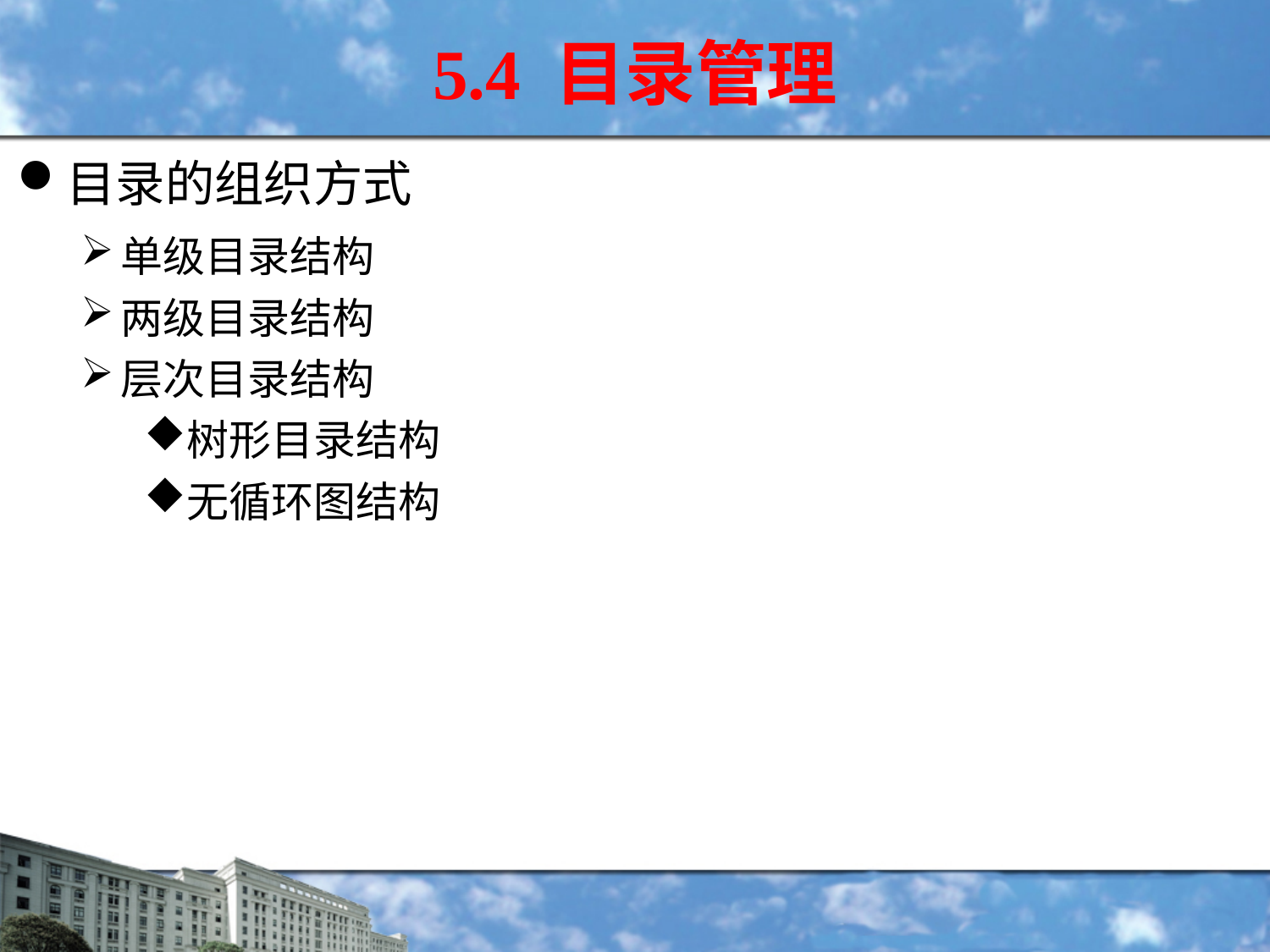

5.4 目录管理
目录的组织方式
单级目录结构
两级目录结构
层次目录结构
树形目录结构
无循环图结构